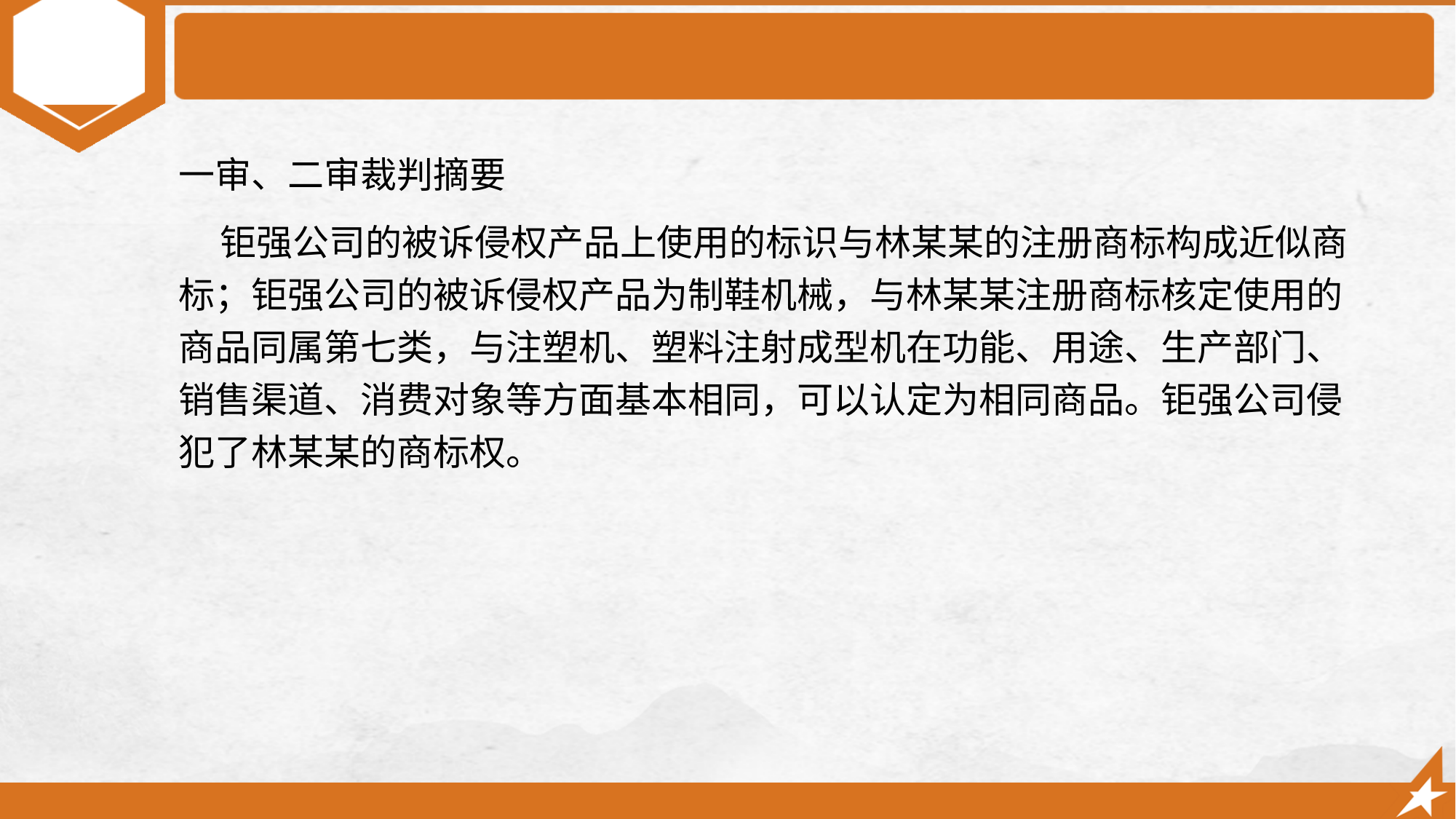

一审、二审裁判摘要
    钜强公司的被诉侵权产品上使用的标识与林某某的注册商标构成近似商标；钜强公司的被诉侵权产品为制鞋机械，与林某某注册商标核定使用的商品同属第七类，与注塑机、塑料注射成型机在功能、用途、生产部门、销售渠道、消费对象等方面基本相同，可以认定为相同商品。钜强公司侵犯了林某某的商标权。